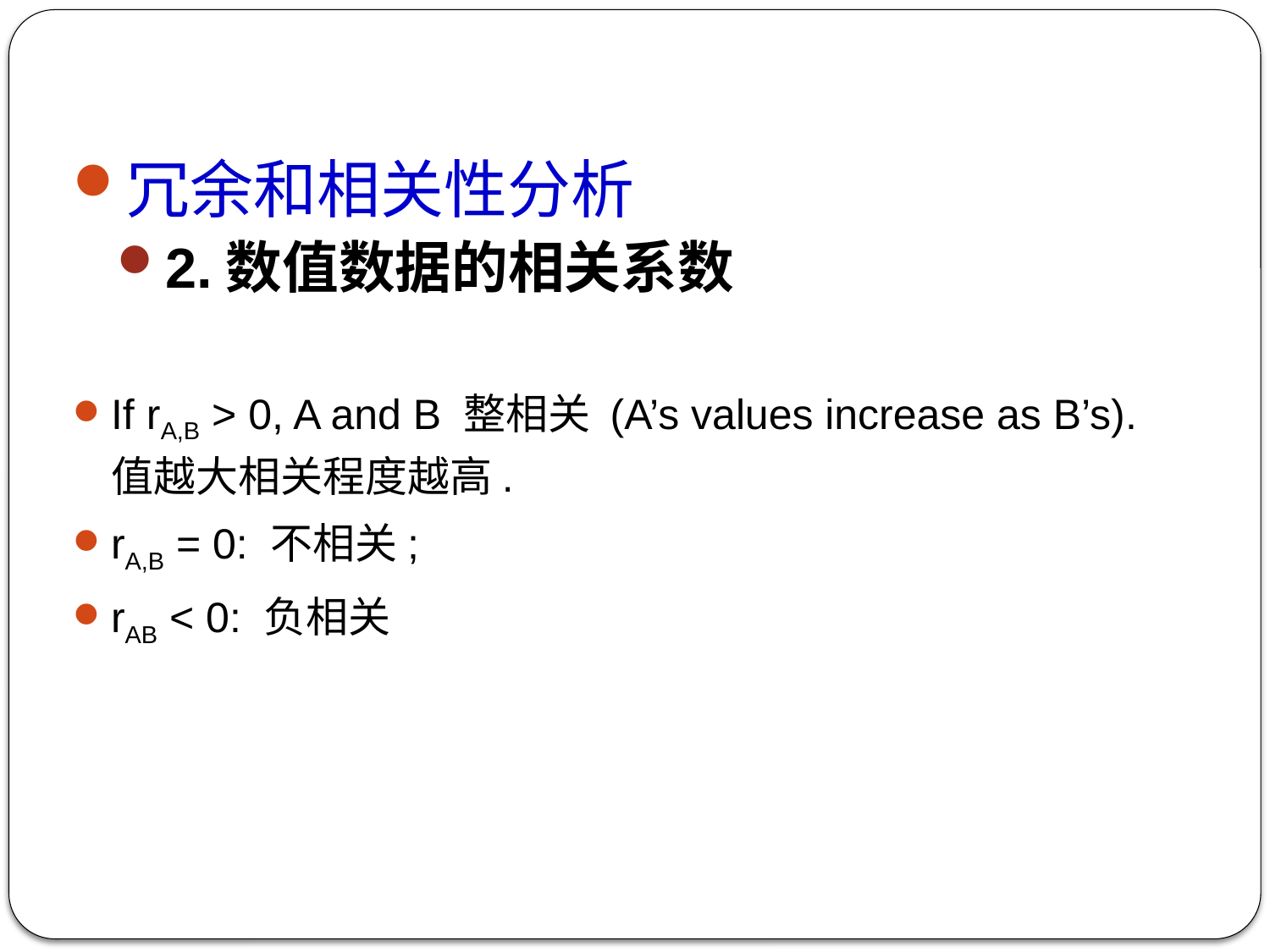

冗余和相关性分析
2.数值数据的相关系数

If rA,B > 0, A and B 整相关 (A’s values increase as B’s).  值越大相关程度越高.
rA,B = 0: 不相关;
rAB < 0: 负相关
45